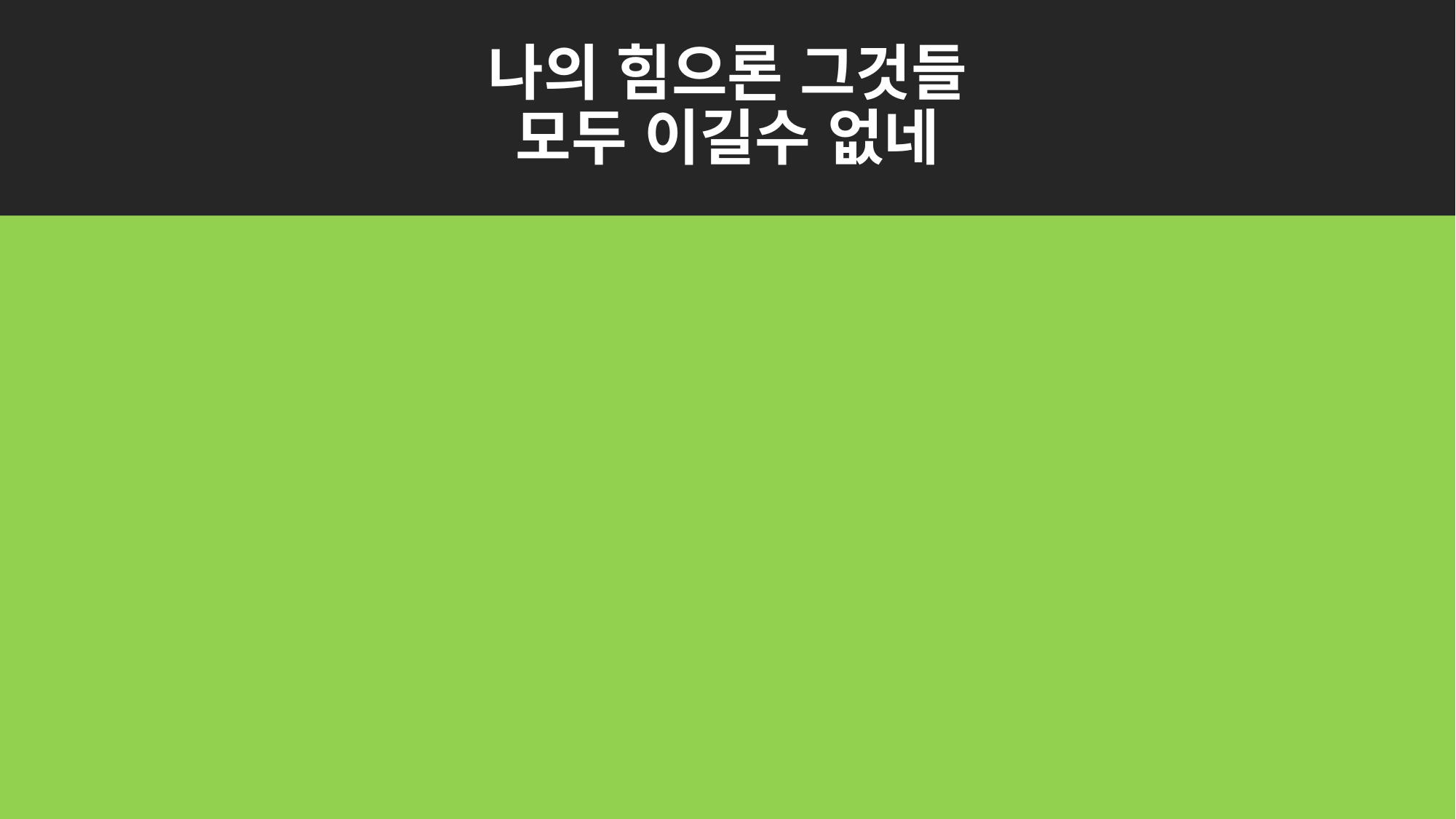

# 나의 힘으론 그것들 모두 이길수 없네